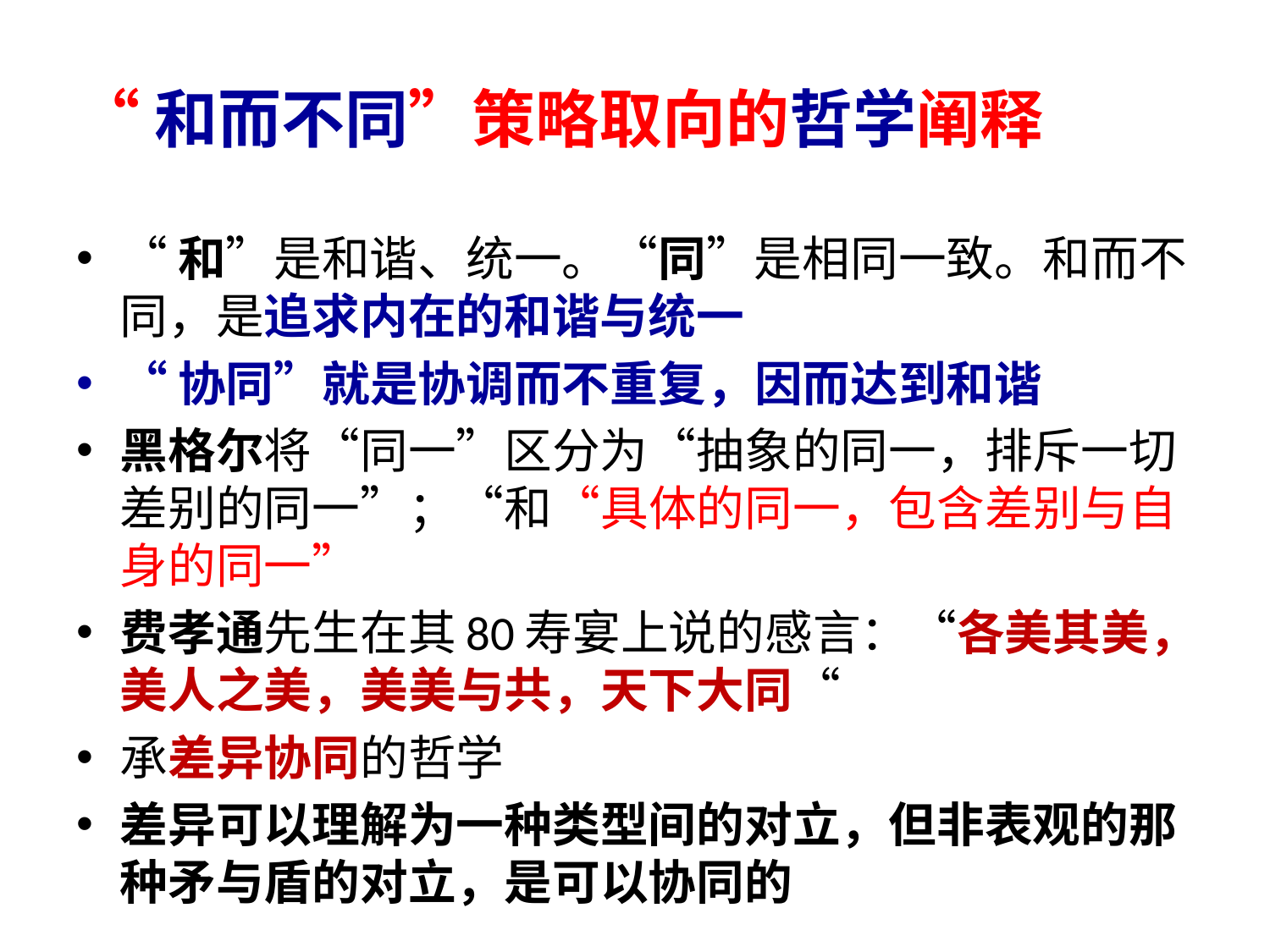

# “和而不同”策略取向的哲学阐释
“和”是和谐、统一。“同”是相同一致。和而不同，是追求内在的和谐与统一
“协同”就是协调而不重复，因而达到和谐
黑格尔将“同一”区分为“抽象的同一，排斥一切差别的同一”；“和“具体的同一，包含差别与自身的同一”
费孝通先生在其80寿宴上说的感言：“各美其美，美人之美，美美与共，天下大同“
承差异协同的哲学
差异可以理解为一种类型间的对立，但非表观的那种矛与盾的对立，是可以协同的